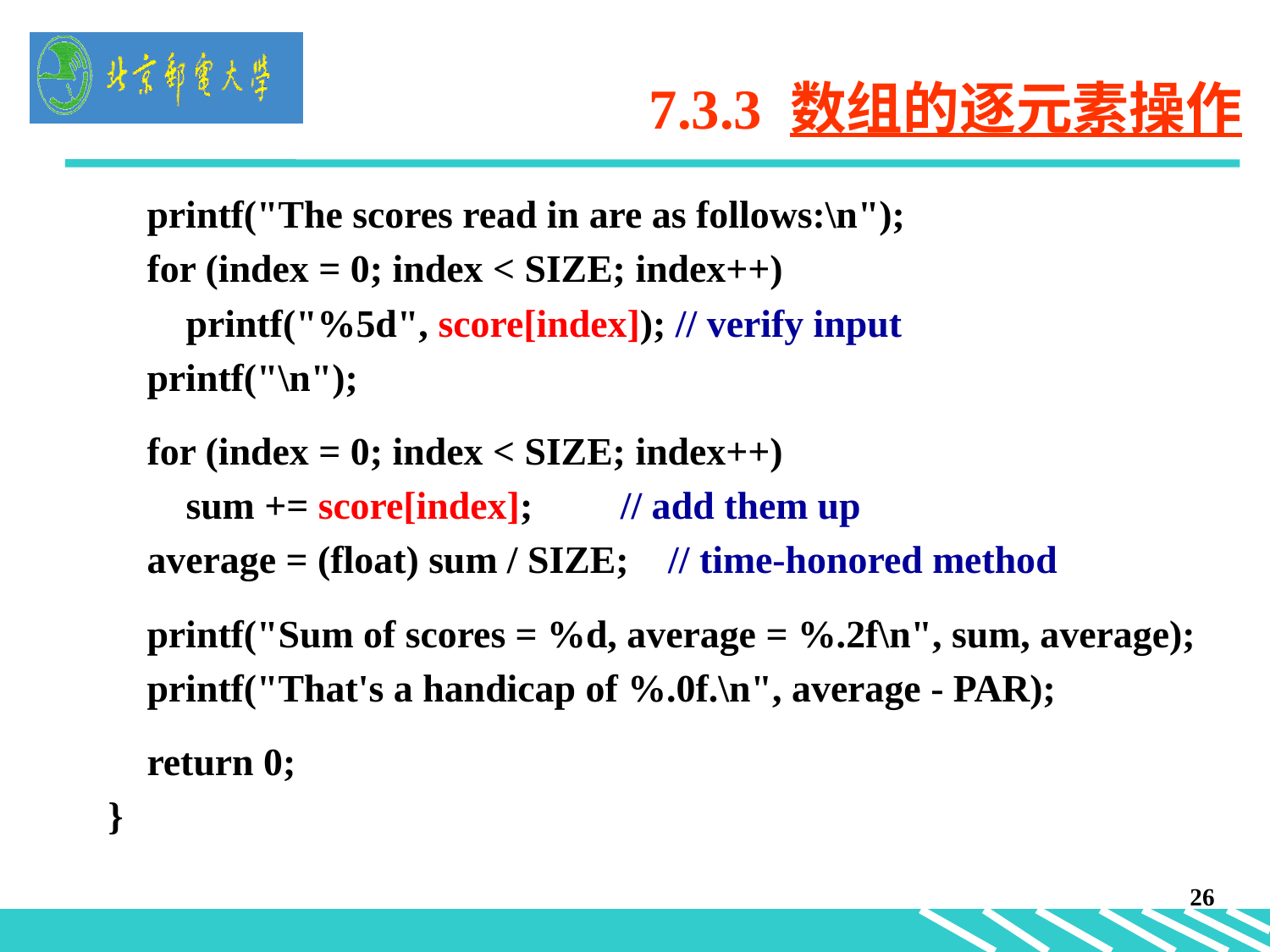

# 7.3.3 数组的逐元素操作
    printf("The scores read in are as follows:\n");
    for (index = 0; index < SIZE; index++)
        printf("%5d", score[index]); // verify input
    printf("\n");

    for (index = 0; index < SIZE; index++)
        sum += score[index];         // add them up
    average = (float) sum / SIZE;    // time-honored method

    printf("Sum of scores = %d, average = %.2f\n", sum, average);
    printf("That's a handicap of %.0f.\n", average - PAR);

    return 0;
}
26